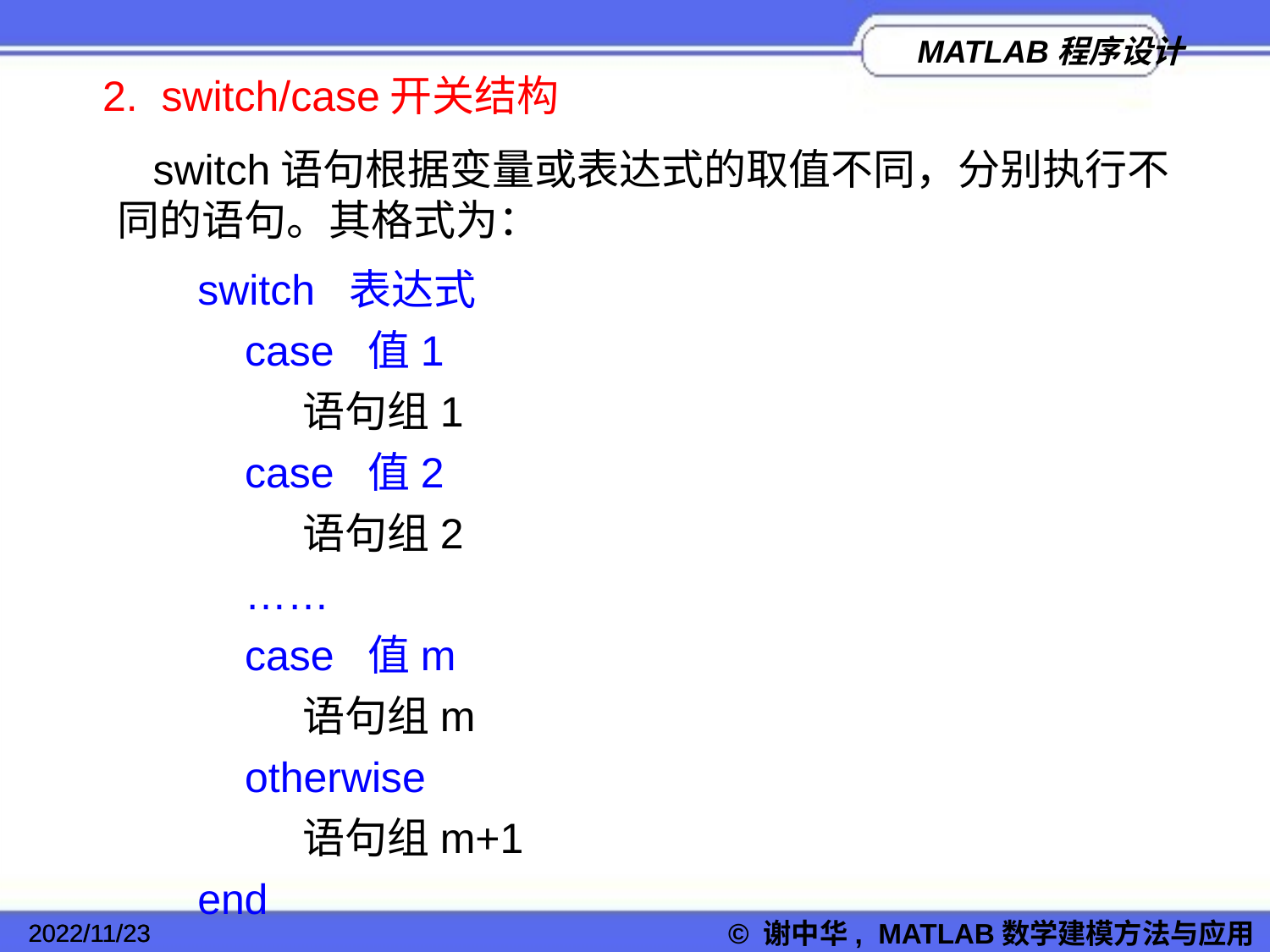

2.  switch/case开关结构
   switch语句根据变量或表达式的取值不同，分别执行不同的语句。其格式为：
switch  表达式
    case  值1
          语句组1
    case  值2
          语句组2
    ……
    case  值m
          语句组m
    otherwise
          语句组m+1
end
2022/11/23
© 谢中华,  MATLAB数学建模方法与应用